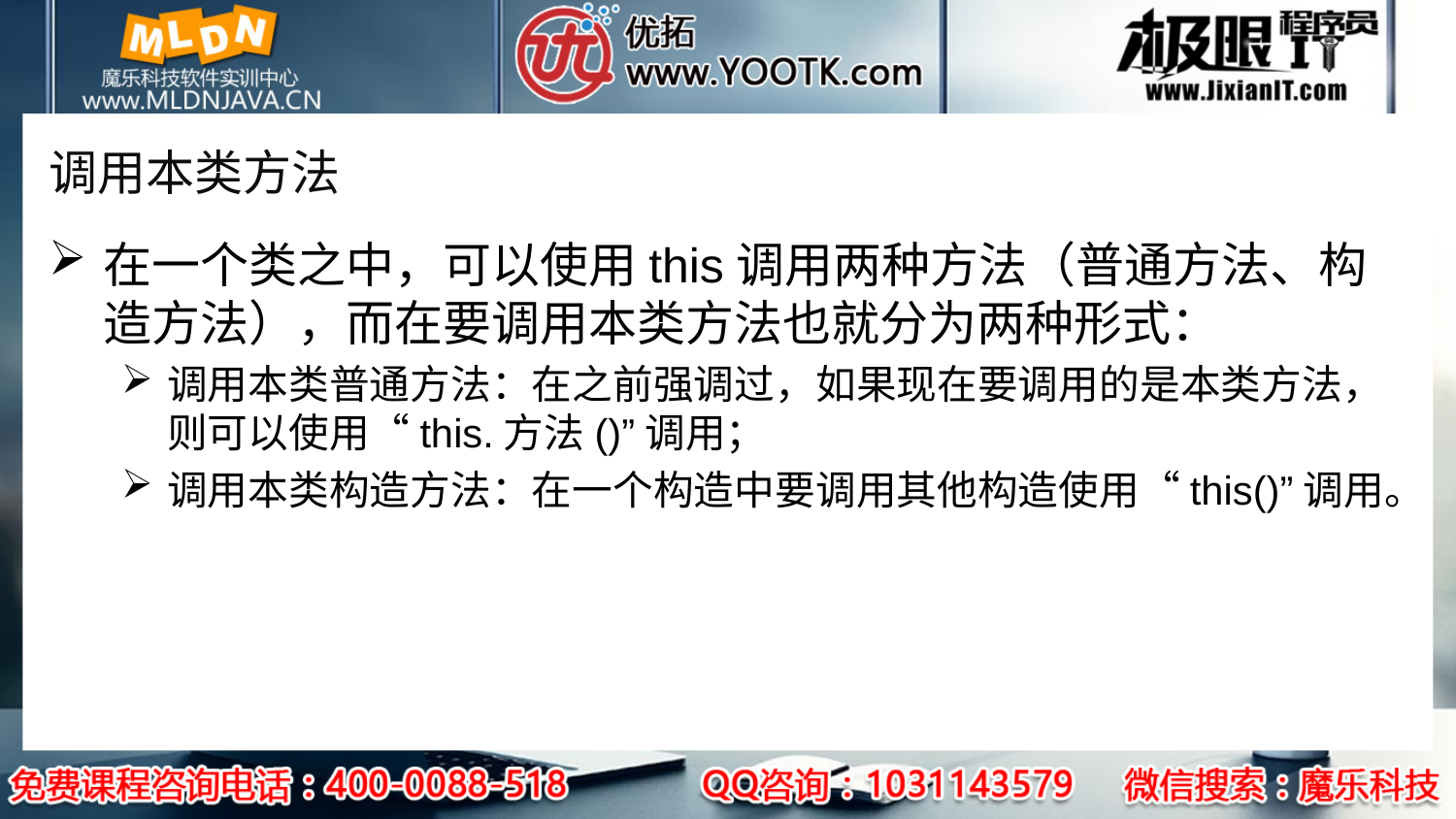

# 调用本类方法
在一个类之中，可以使用this调用两种方法（普通方法、构造方法），而在要调用本类方法也就分为两种形式：
调用本类普通方法：在之前强调过，如果现在要调用的是本类方法，则可以使用“this.方法()”调用；
调用本类构造方法：在一个构造中要调用其他构造使用“this()”调用。